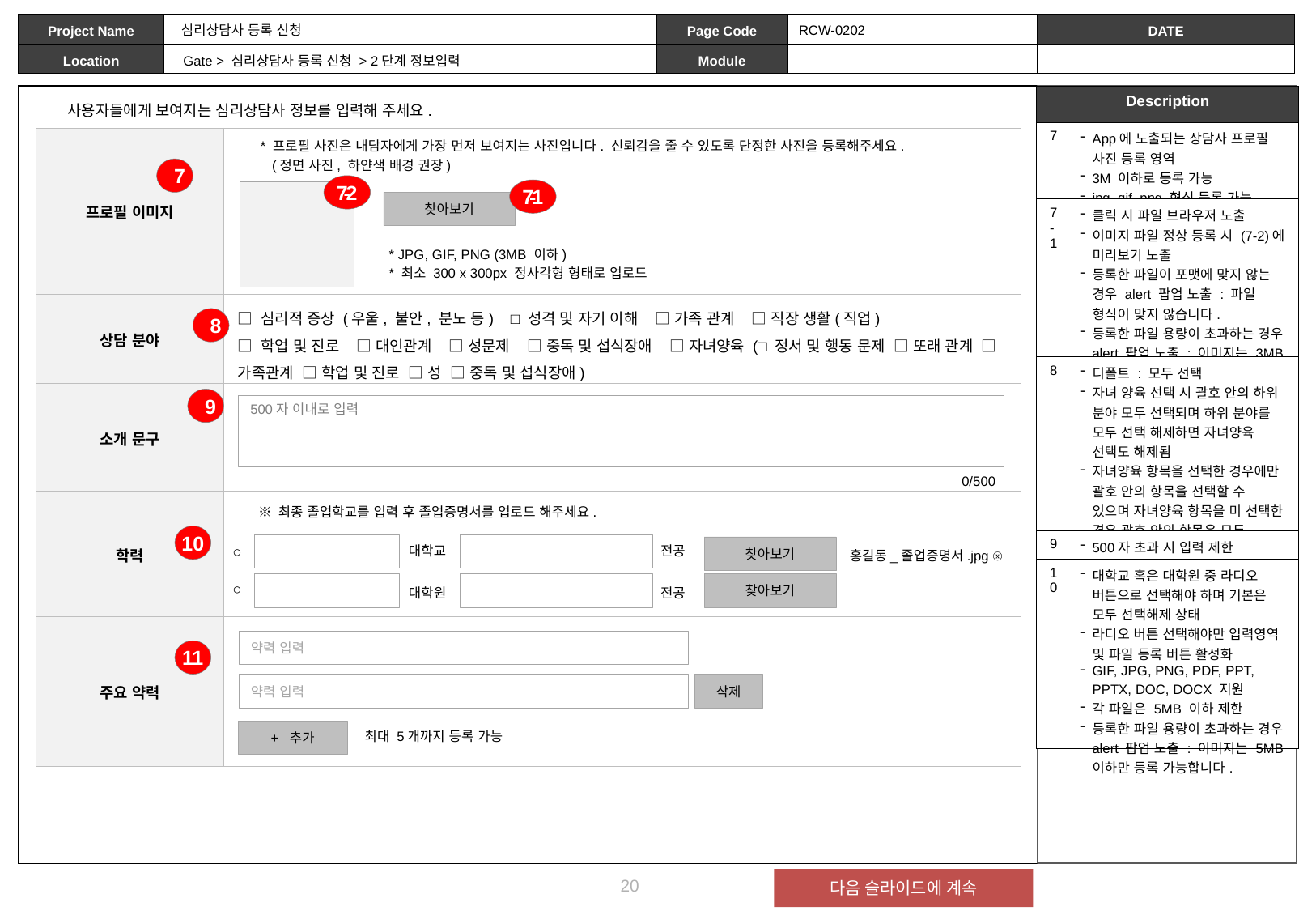

심리상담사 등록 신청
RCW-0202
Gate > 심리상담사 등록 신청 > 2단계 정보입력
| Description |  |
| --- | --- |
| 7 | App에 노출되는 상담사 프로필 사진 등록 영역 3M 이하로 등록 가능 jpg, gif, png 형식 등록 가능 |
| 7-1 | 클릭 시 파일 브라우저 노출 이미지 파일 정상 등록 시 (7-2)에 미리보기 노출 등록한 파일이 포맷에 맞지 않는 경우 alert 팝업 노출 : 파일 형식이 맞지 않습니다. 등록한 파일 용량이 초과하는 경우 alert 팝업 노출 : 이미지는 3MB 이하만 등록 가능합니다. |
| 8 | 디폴트 : 모두 선택 자녀 양육 선택 시 괄호 안의 하위 분야 모두 선택되며 하위 분야를 모두 선택 해제하면 자녀양육 선택도 해제됨 자녀양육 항목을 선택한 경우에만 괄호 안의 항목을 선택할 수 있으며 자녀양육 항목을 미 선택한 경우 괄호 안의 항목은 모두 dimmed 처리 |
| 9 | 500자 초과 시 입력 제한 |
| 10 | 대학교 혹은 대학원 중 라디오 버튼으로 선택해야 하며 기본은 모두 선택해제 상태 라디오 버튼 선택해야만 입력영역 및 파일 등록 버튼 활성화 GIF, JPG, PNG, PDF, PPT, PPTX, DOC, DOCX 지원 각 파일은 5MB 이하 제한 등록한 파일 용량이 초과하는 경우 alert 팝업 노출 : 이미지는 5MB 이하만 등록 가능합니다. |
사용자들에게 보여지는 심리상담사 정보를 입력해 주세요.
| 프로필 이미지 |  |
| --- | --- |
| 상담 분야 |  |
| 소개 문구 |  |
| 학력 |  |
| 주요 약력 |  |
* 프로필 사진은 내담자에게 가장 먼저 보여지는 사진입니다. 신뢰감을 줄 수 있도록 단정한 사진을 등록해주세요.
   (정면 사진, 하얀색 배경 권장)
7
7-2
7-1

찾아보기
* JPG, GIF, PNG (3MB 이하)
* 최소 300 x 300px 정사각형 형태로 업로드
□ 심리적 증상 (우울, 불안, 분노 등)    □ 성격 및 자기 이해    □ 가족 관계    □ 직장 생활(직업)
□ 학업 및 진로    □ 대인관계    □ 성문제    □ 중독 및 섭식장애    □ 자녀양육 (□ 정서 및 행동 문제  □ 또래 관계  □ 가족관계  □ 학업 및 진로  □ 성  □ 중독 및 섭식장애)
8
9
500자 이내로 입력
0/500
※ 최종 졸업학교를 입력 후 졸업증명서를 업로드 해주세요.
10

○
대학교
전공
찾아보기
홍길동_졸업증명서.jpg ⓧ
○

찾아보기
대학원
전공
약력 입력
11
약력 입력
삭제
+  추가
최대 5개까지 등록 가능
20
다음 슬라이드에 계속